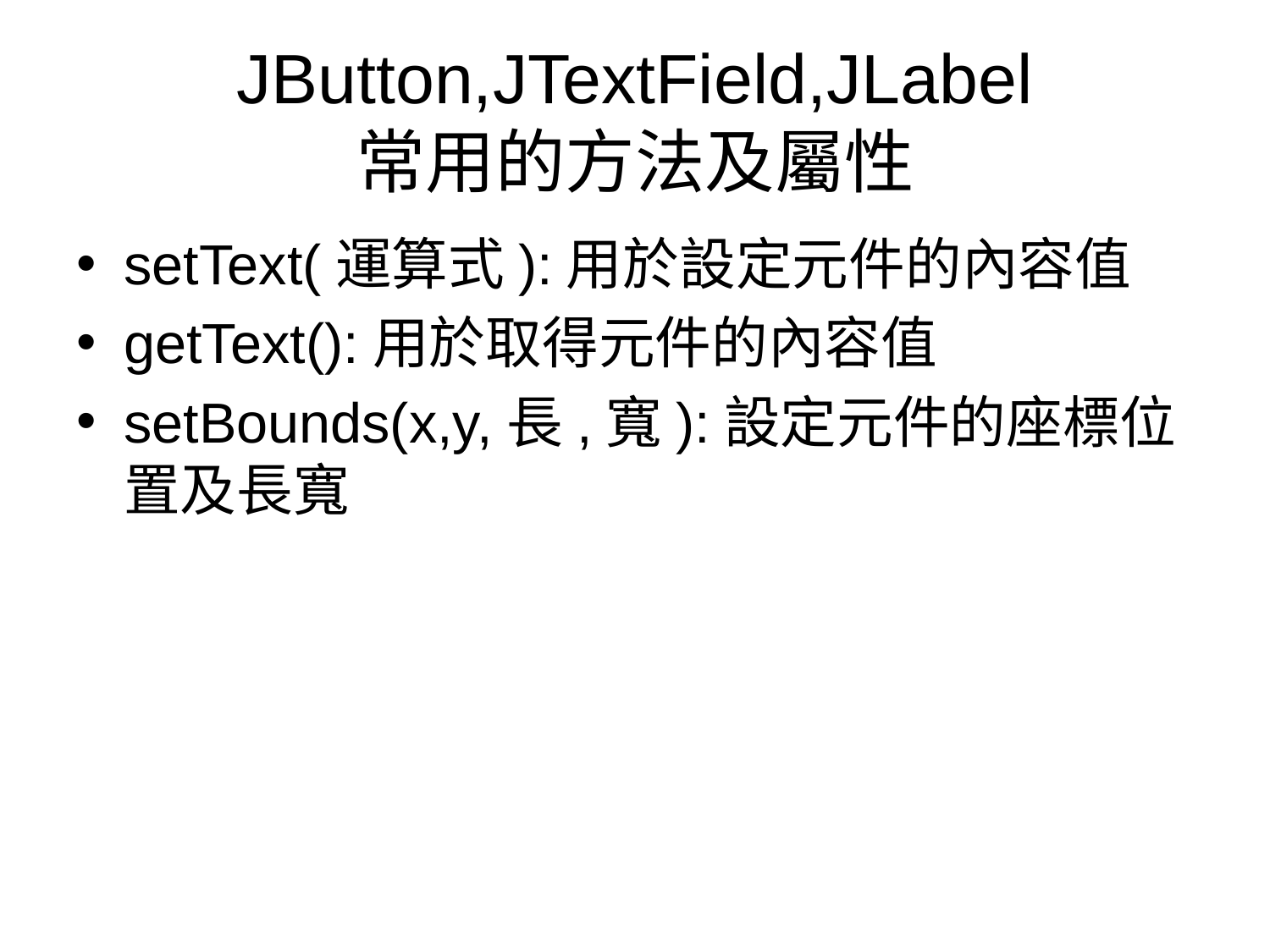

# JButton,JTextField,JLabel 常用的方法及屬性
setText(運算式):用於設定元件的內容值
getText():用於取得元件的內容值
setBounds(x,y,長,寬):設定元件的座標位置及長寬